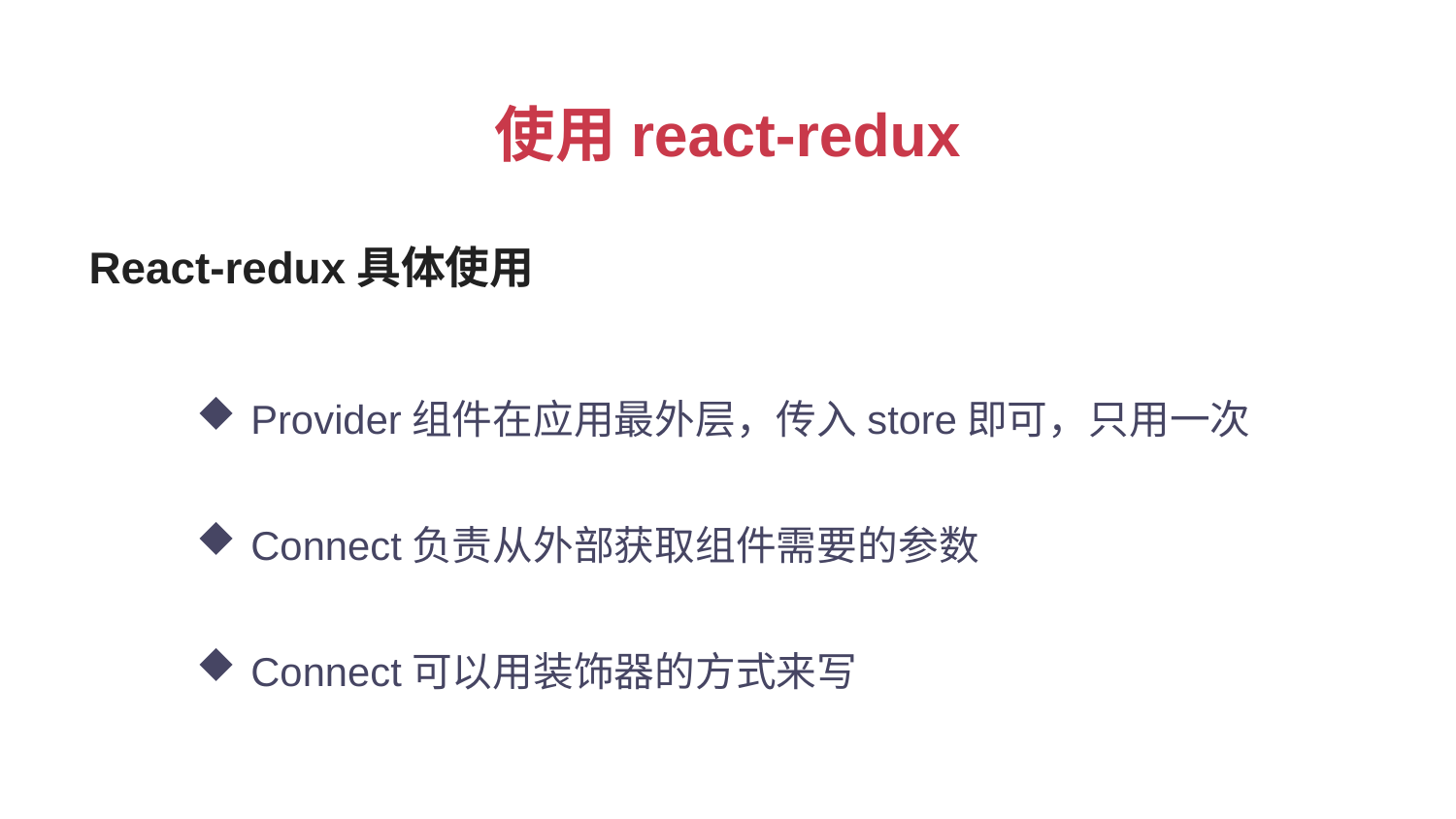

使用react-redux
React-redux具体使用
Provider组件在应用最外层，传入store即可，只用一次
Connect负责从外部获取组件需要的参数
Connect可以用装饰器的方式来写